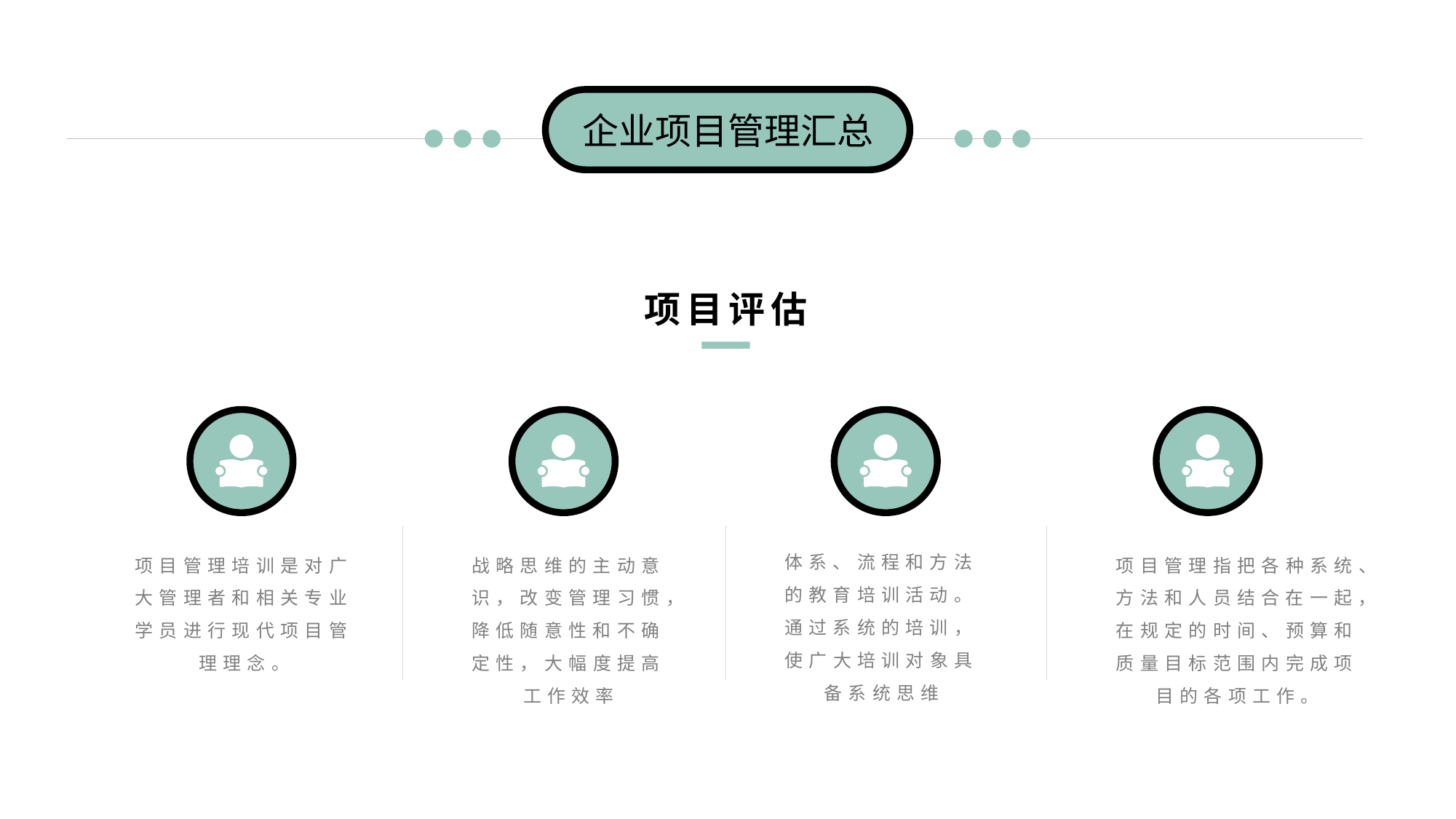

企业项目管理汇总

项目评估

体系、流程和方法的教育培训活动。通过系统的培训，使广大培训对象具备系统思维
项目管理培训是对广大管理者和相关专业学员进行现代项目管理理念。
战略思维的主动意识，改变管理习惯，降低随意性和不确定性，大幅度提高工作效率
项目管理指把各种系统、方法和人员结合在一起，在规定的时间、预算和质量目标范围内完成项目的各项工作。